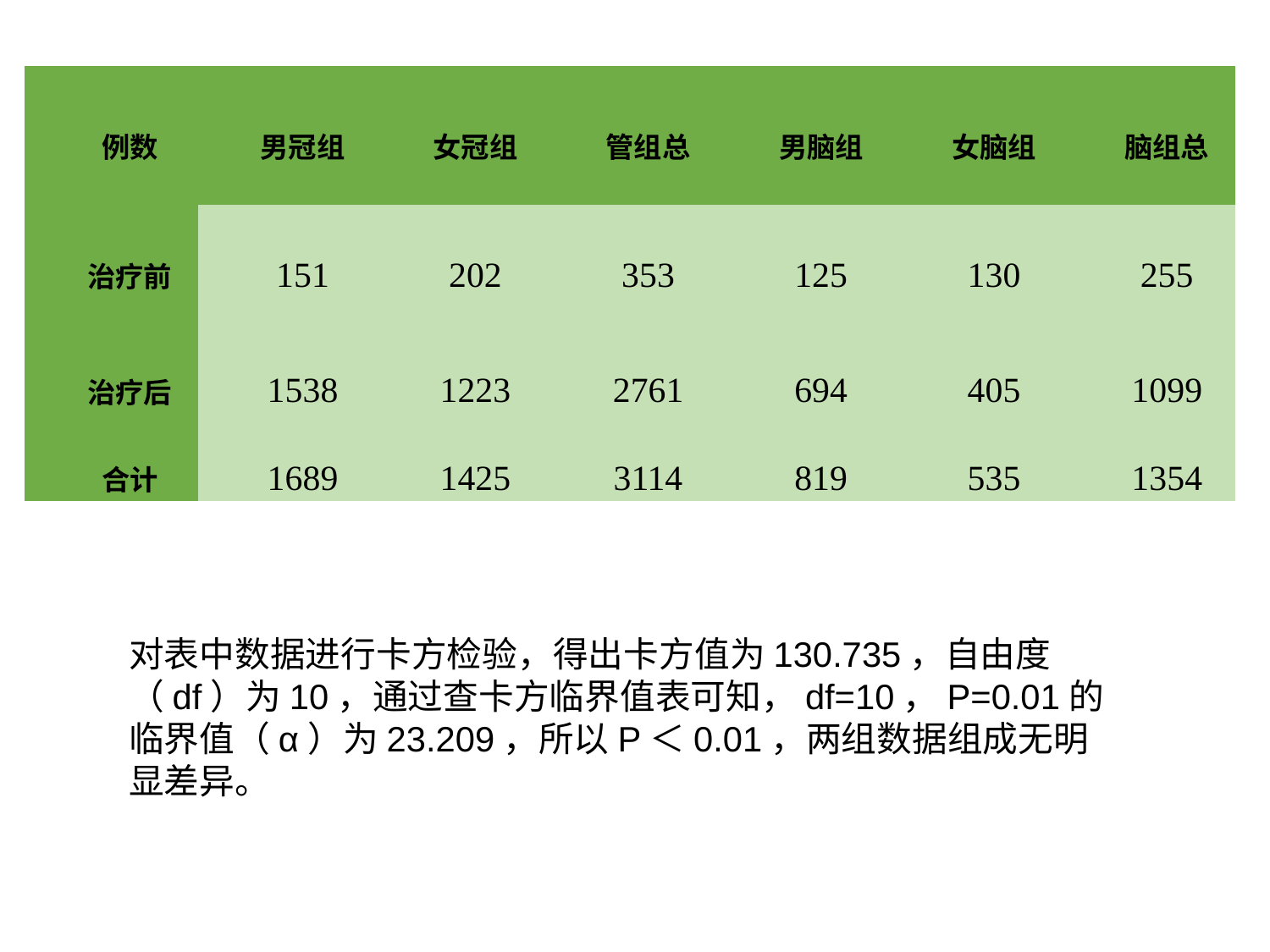

| 例数 | 男冠组 | 女冠组 | 管组总 | 男脑组 | 女脑组 | 脑组总 |
| --- | --- | --- | --- | --- | --- | --- |
| 治疗前 | 151 | 202 | 353 | 125 | 130 | 255 |
| 治疗后 | 1538 | 1223 | 2761 | 694 | 405 | 1099 |
| 合计 | 1689 | 1425 | 3114 | 819 | 535 | 1354 |
对表中数据进行卡方检验，得出卡方值为130.735，自由度（df）为10，通过查卡方临界值表可知，df=10，P=0.01的临界值（α）为23.209，所以P＜0.01，两组数据组成无明显差异。